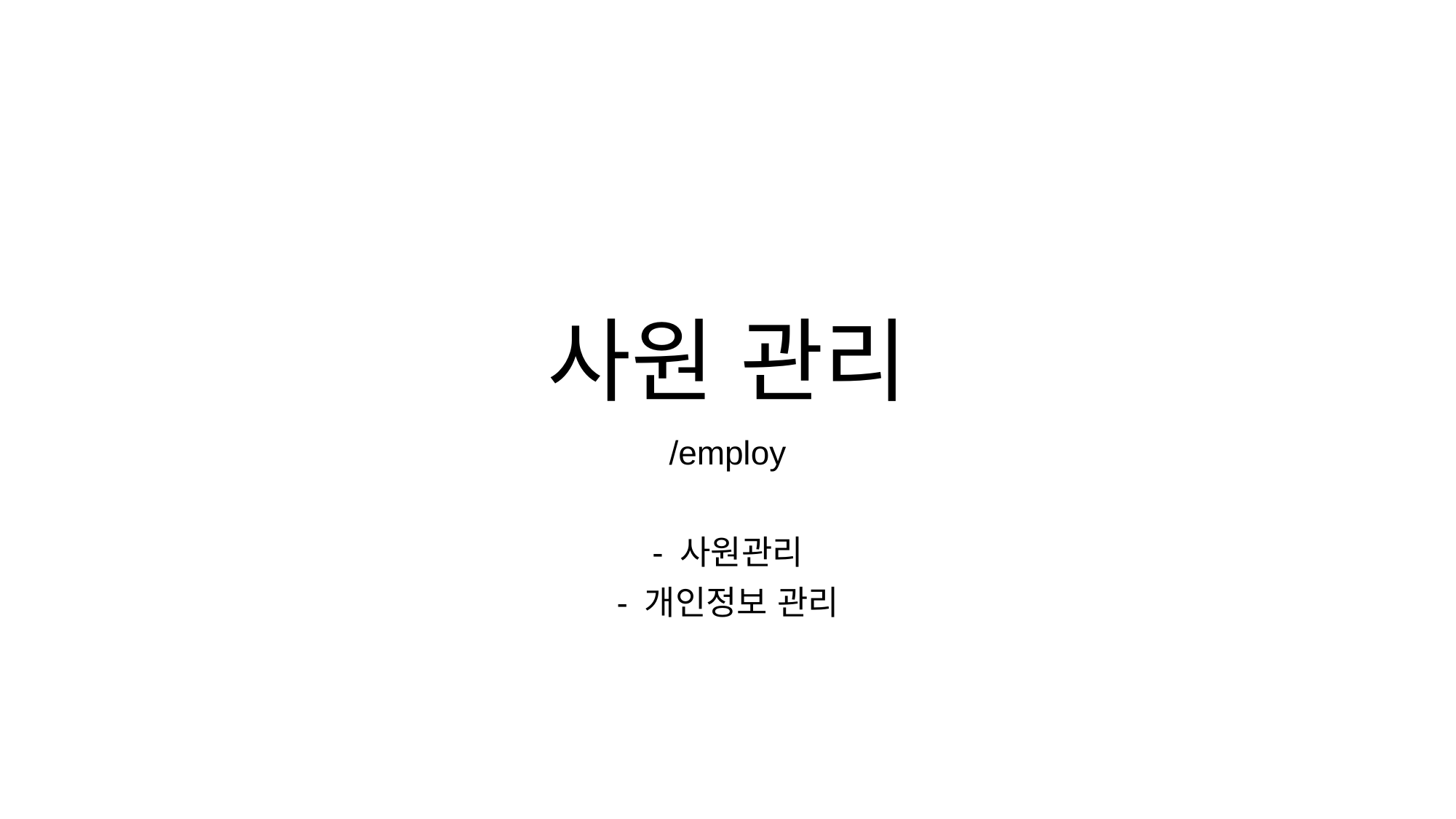

# 사원 관리
/employ

- 사원관리
- 개인정보 관리